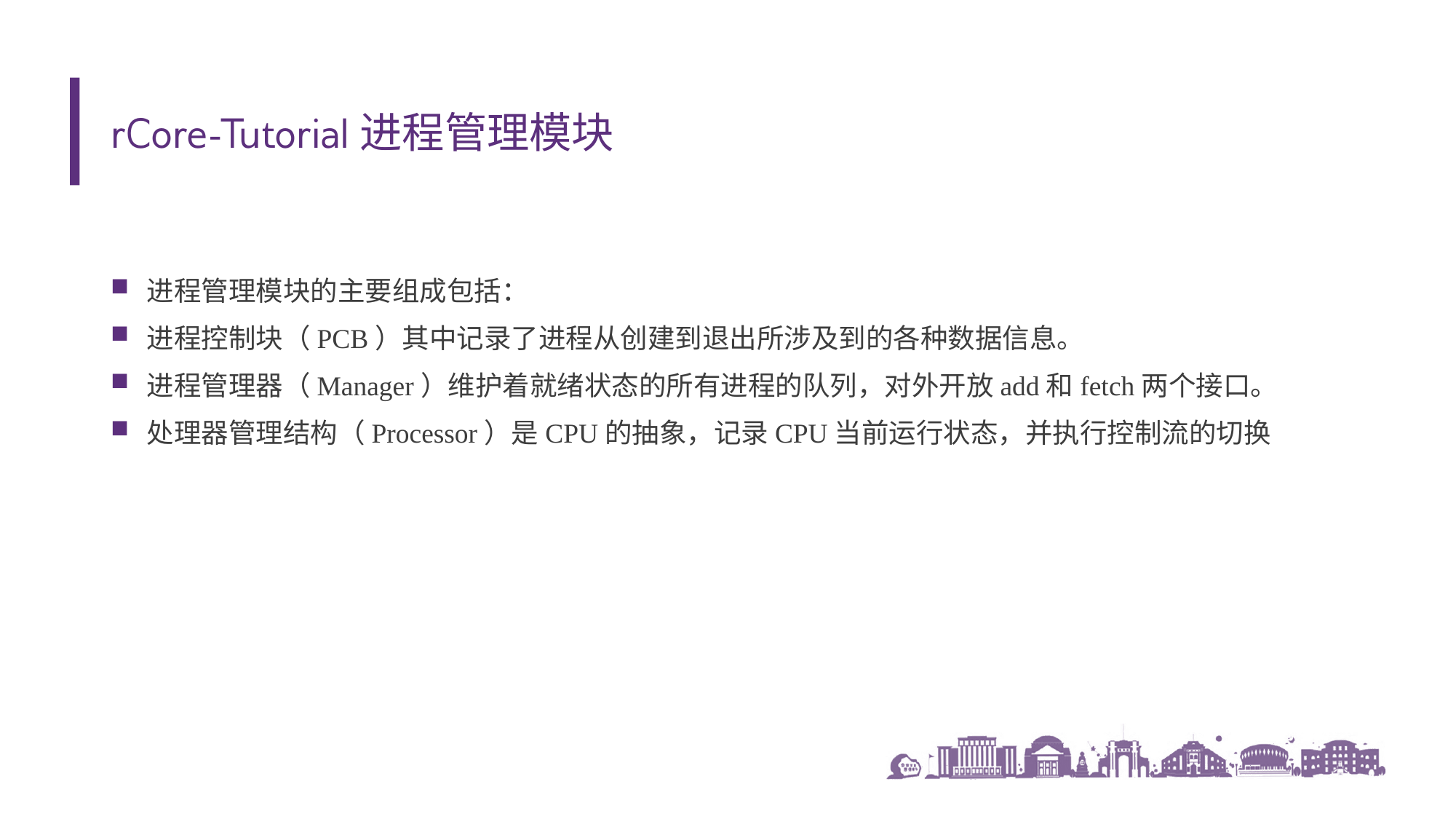

# rCore-Tutorial进程管理模块

进程管理模块的主要组成包括：
进程控制块（PCB）其中记录了进程从创建到退出所涉及到的各种数据信息。
进程管理器（Manager）维护着就绪状态的所有进程的队列，对外开放add和fetch两个接口。
处理器管理结构（Processor）是CPU的抽象，记录CPU当前运行状态，并执行控制流的切换